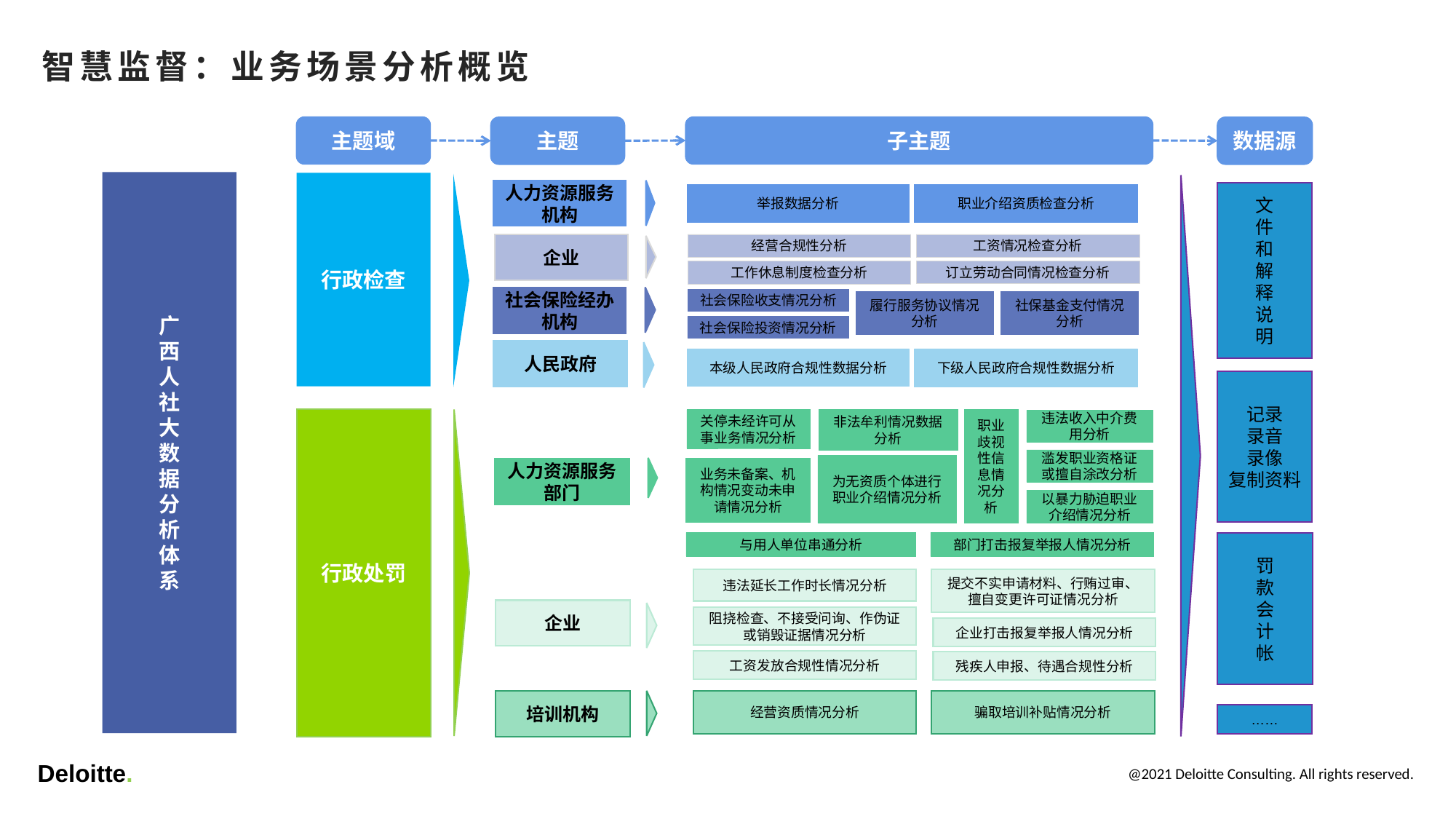

# 智慧监督：业务场景分析概览
主题域
子主题
主题
数据源
广
西
人
社
大
数
据
分
析
体
系
行政检查
人力资源服务机构
文
件
和
解
释
说
明
举报数据分析
职业介绍资质检查分析

经营合规性分析
工资情况检查分析
企业

订立劳动合同情况检查分析
工作休息制度检查分析

社会保险经办机构
社会保险收支情况分析
履行服务协议情况分析
社保基金支付情况分析

社会保险投资情况分析
人民政府
本级人民政府合规性数据分析
下级人民政府合规性数据分析

记录
录音
录像
复制资料
行政处罚
关停未经许可从事业务情况分析
职业歧视性信息情况分析
非法牟利情况数据分析
违法收入中介费用分析

滥发职业资格证或擅自涂改分析
为无资质个体进行职业介绍情况分析
业务未备案、机构情况变动未申请情况分析
人力资源服务部门

以暴力胁迫职业介绍情况分析
与用人单位串通分析
部门打击报复举报人情况分析
罚
款
会
计
帐

违法延长工作时长情况分析
提交不实申请材料、行贿过审、擅自变更许可证情况分析
企业
阻挠检查、不接受问询、作伪证或销毁证据情况分析
企业打击报复举报人情况分析

工资发放合规性情况分析
残疾人申报、待遇合规性分析
骗取培训补贴情况分析
经营资质情况分析
培训机构
……